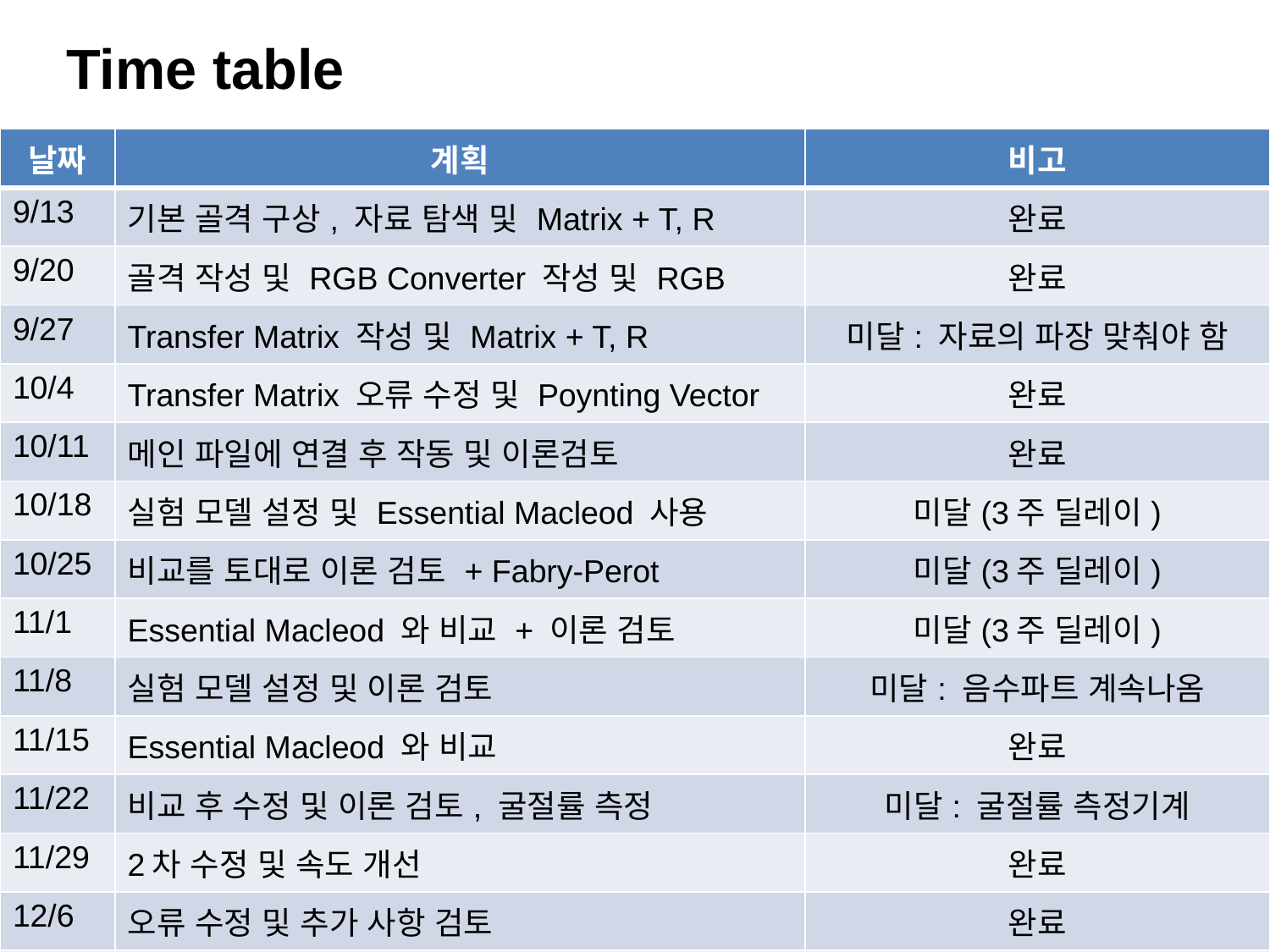

Time table
| 날짜 | 계획 | 비고 |
| --- | --- | --- |
| 9/13 | 기본 골격 구상, 자료 탐색 및 Matrix + T, R | 완료 |
| 9/20 | 골격 작성 및 RGB Converter 작성 및 RGB | 완료 |
| 9/27 | Transfer Matrix 작성 및 Matrix + T, R | 미달: 자료의 파장 맞춰야 함 |
| 10/4 | Transfer Matrix 오류 수정 및 Poynting Vector | 완료 |
| 10/11 | 메인 파일에 연결 후 작동 및 이론검토 | 완료 |
| 10/18 | 실험 모델 설정 및 Essential Macleod 사용 | 미달(3주 딜레이) |
| 10/25 | 비교를 토대로 이론 검토 + Fabry-Perot | 미달(3주 딜레이) |
| 11/1 | Essential Macleod 와 비교 + 이론 검토 | 미달(3주 딜레이) |
| 11/8 | 실험 모델 설정 및 이론 검토 | 미달: 음수파트 계속나옴 |
| 11/15 | Essential Macleod 와 비교 | 완료 |
| 11/22 | 비교 후 수정 및 이론 검토, 굴절률 측정 | 미달: 굴절률 측정기계 |
| 11/29 | 2차 수정 및 속도 개선 | 완료 |
| 12/6 | 오류 수정 및 추가 사항 검토 | 완료 |
| 12/13 | 오류 수정 및 추가 사항 검토 | 완료 |
| 12/20 | 오류 수정 및 추가 사항 검토 | 완료 |